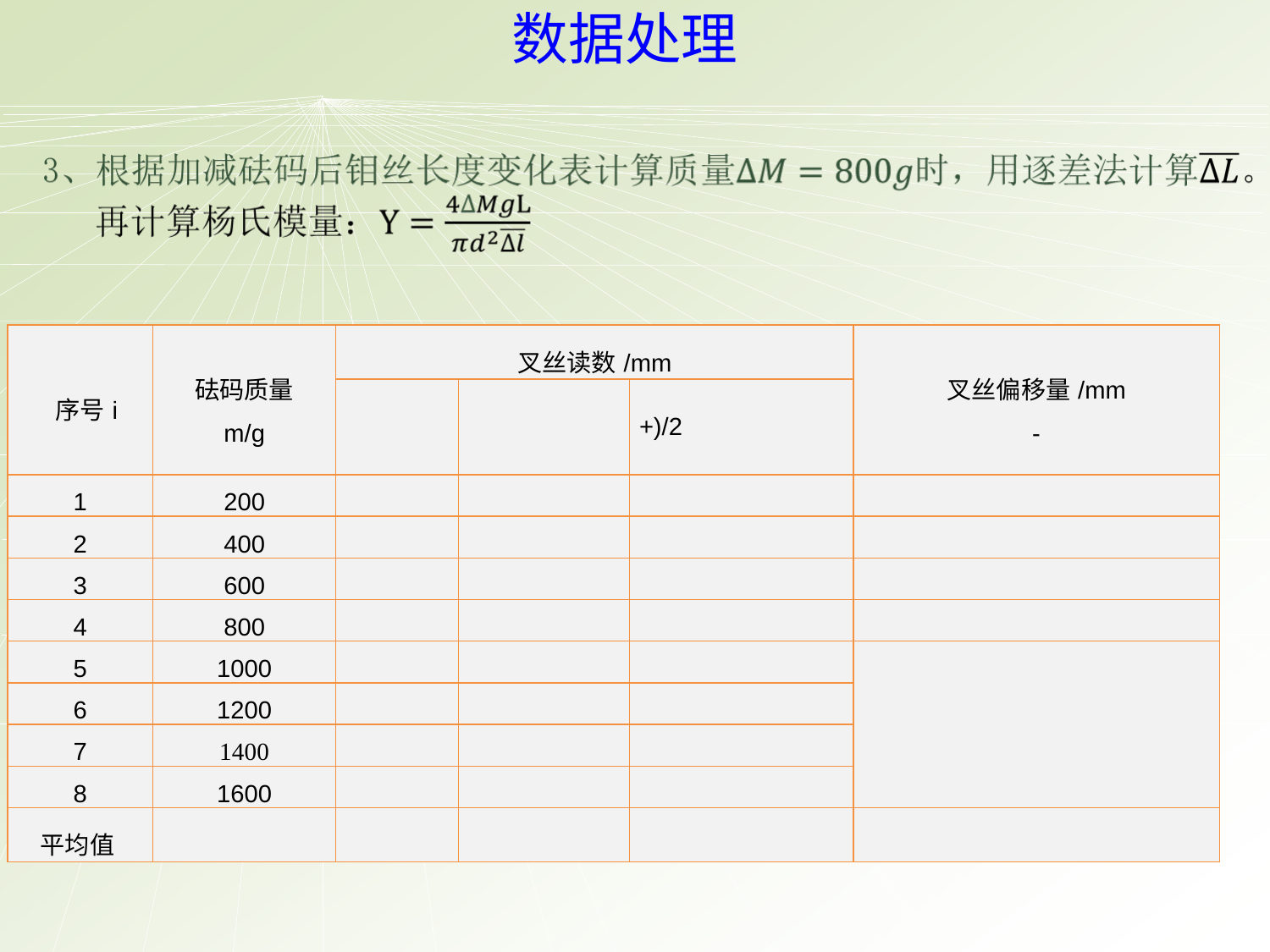

数据处理

| 序号i | 砝码质量 m/g | 叉丝读数/mm |  |  | 叉丝偏移量/mm - |
| --- | --- | --- | --- | --- | --- |
|  |  |  |  | +)/2 |  |
| 1 | 200 |  |  |  |  |
| 2 | 400 |  |  |  |  |
| 3 | 600 |  |  |  |  |
| 4 | 800 |  |  |  |  |
| 5 | 1000 |  |  |  |  |
| 6 | 1200 |  |  |  |  |
| 7 | 1400 |  |  |  |  |
| 8 | 1600 |  |  |  |  |
| 平均值 |  |  |  |  |  |